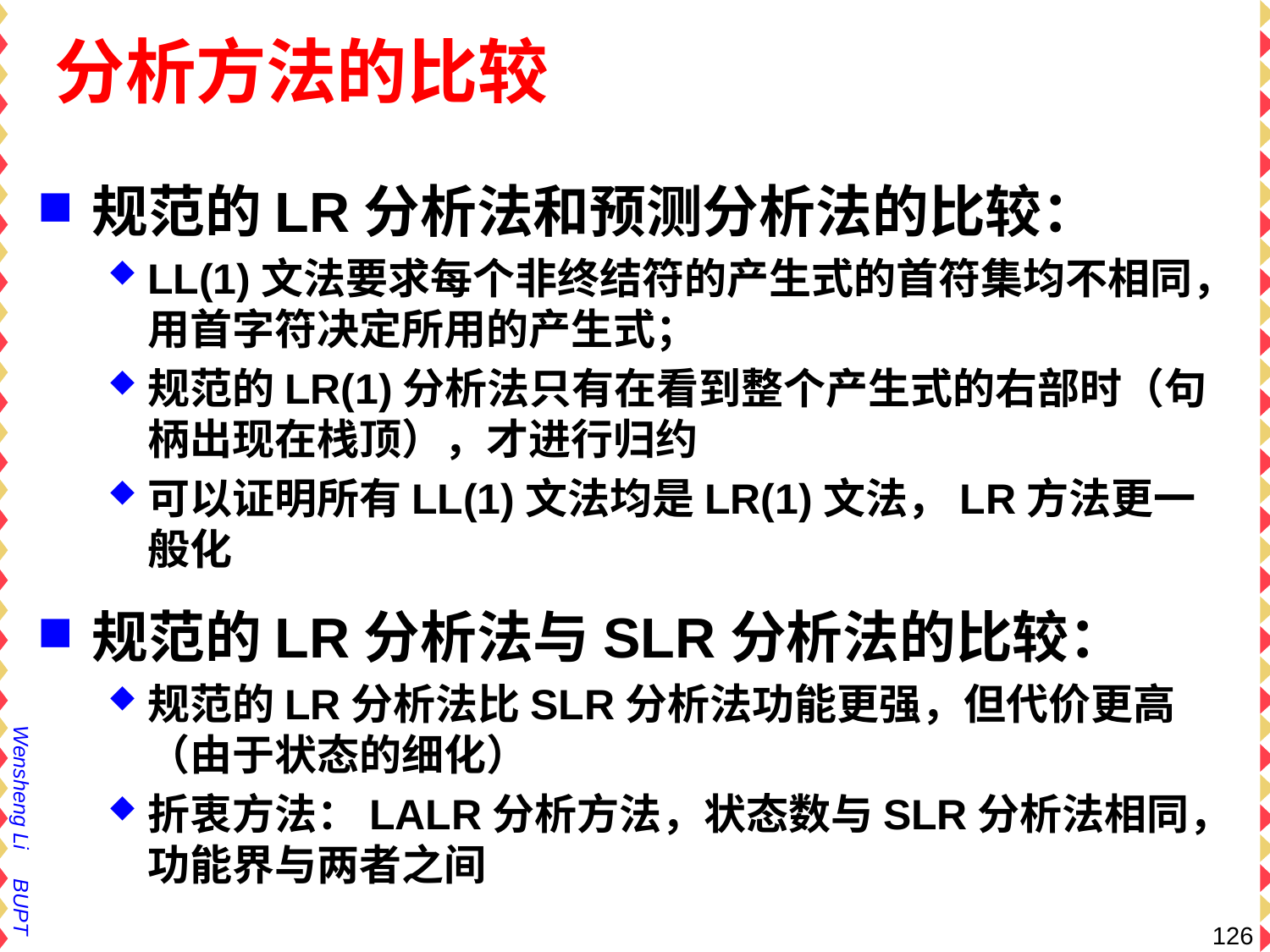

分析方法的比较
规范的LR分析法和预测分析法的比较：
LL(1)文法要求每个非终结符的产生式的首符集均不相同，用首字符决定所用的产生式；
规范的LR(1)分析法只有在看到整个产生式的右部时（句柄出现在栈顶），才进行归约
可以证明所有LL(1)文法均是LR(1)文法，LR方法更一般化
规范的LR分析法与SLR分析法的比较：
规范的LR分析法比SLR分析法功能更强，但代价更高（由于状态的细化）
折衷方法：LALR分析方法，状态数与SLR分析法相同，功能界与两者之间
126